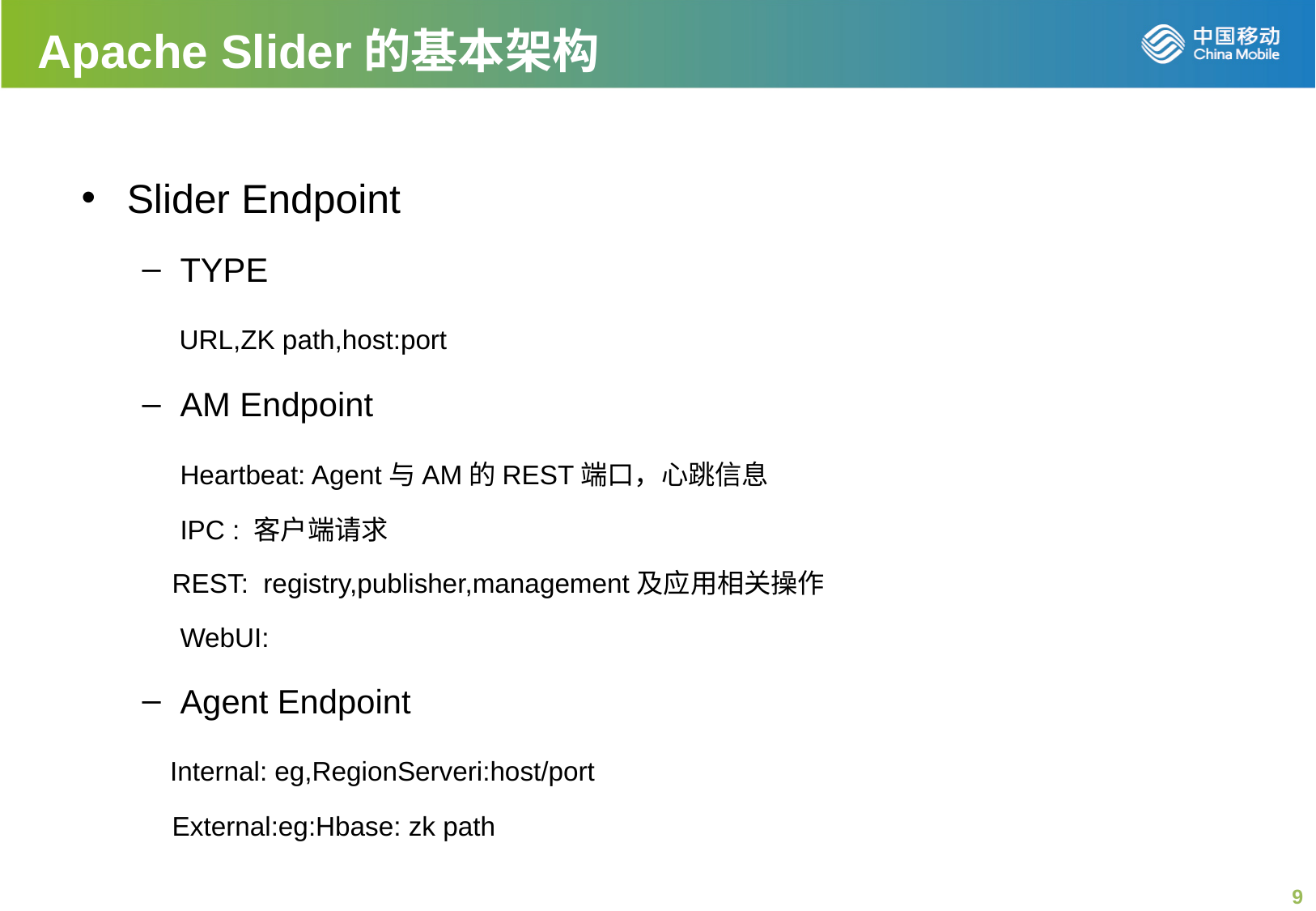

# Apache Slider的基本架构
Slider Endpoint
TYPE
    URL,ZK path,host:port
AM Endpoint
	Heartbeat: Agent与AM的REST端口，心跳信息
	IPC : 客户端请求
    REST:  registry,publisher,management及应用相关操作
	WebUI:
Agent Endpoint
   Internal: eg,RegionServeri:host/port
    External:eg:Hbase: zk path